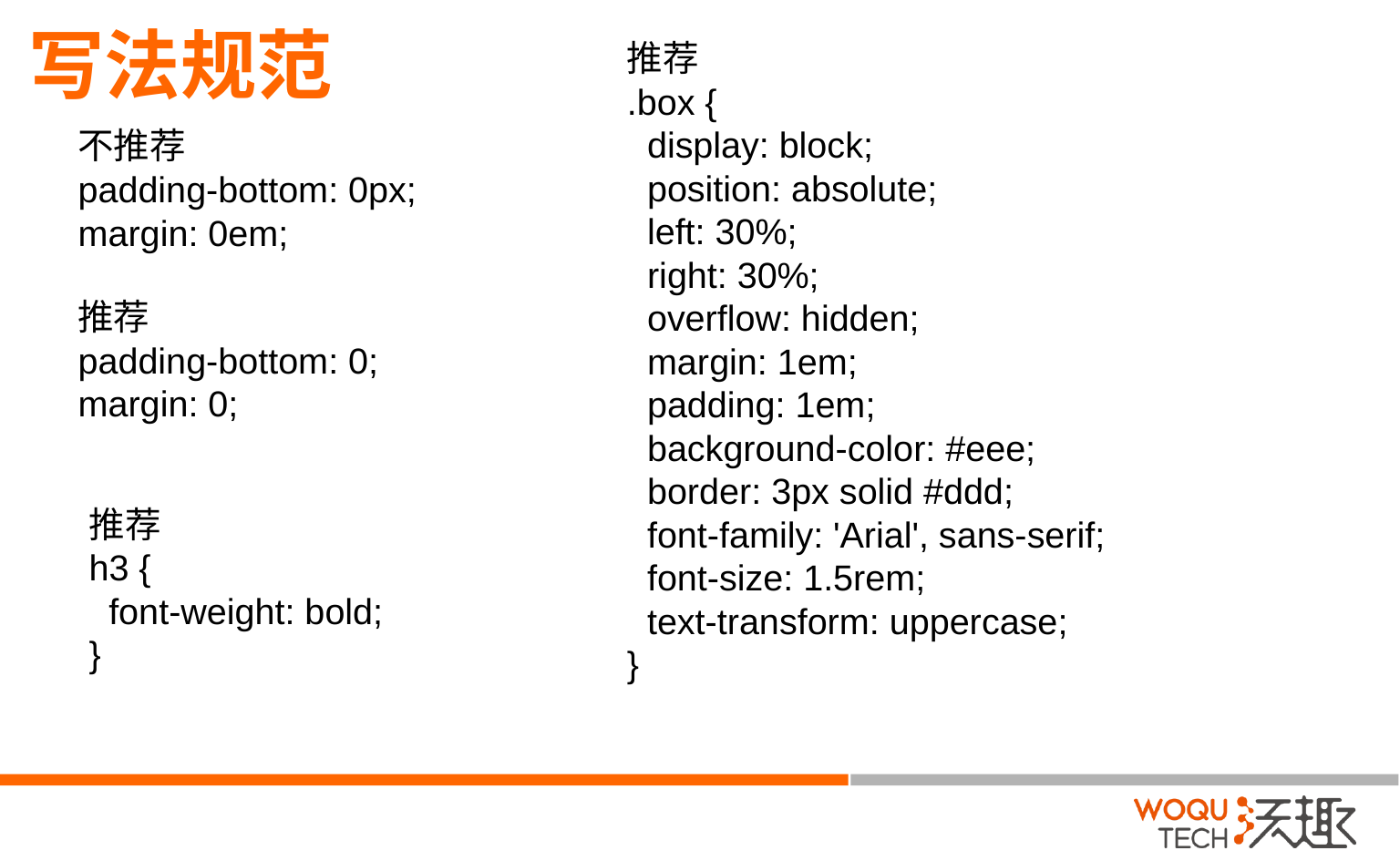

写法规范
推荐
.box {
  display: block;
  position: absolute;
  left: 30%;
  right: 30%;
  overflow: hidden;
  margin: 1em;
  padding: 1em;
  background-color: #eee;
  border: 3px solid #ddd;
  font-family: 'Arial', sans-serif;
  font-size: 1.5rem;
  text-transform: uppercase;
}
不推荐
padding-bottom: 0px;
margin: 0em;

推荐
padding-bottom: 0;
margin: 0;
推荐
h3 {
  font-weight: bold;
}